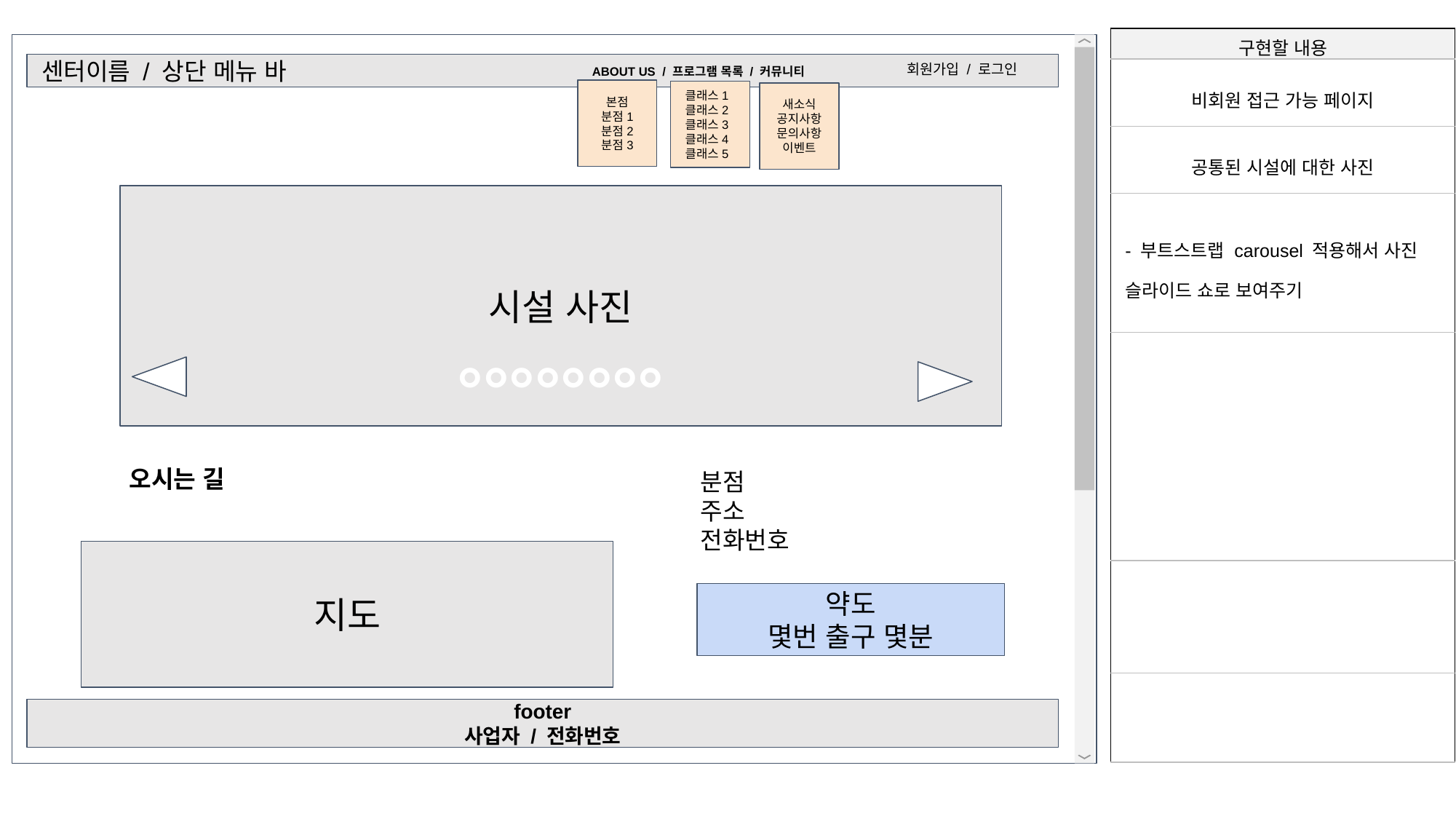

| 구현할 내용 |  |
| --- | --- |
| 비회원 접근 가능 페이지 |  |
| 공통된 시설에 대한 사진 |  |
| - 부트스트랩 carousel 적용해서 사진 슬라이드 쇼로 보여주기 |  |
|  |  |
|  |  |
|  |  |

ABOUT US  / 프로그램 목록 / 커뮤니티
회원가입 / 로그인
센터이름 / 상단 메뉴 바
본점
분점1
분점2
분점3
클래스1
클래스2
클래스3
클래스4
클래스5
새소식
공지사항
문의사항
이벤트
시설 사진
°°°°°°°°

오시는 길
분점
주소
전화번호
지도
약도
몇번 출구 몇분
footer
사업자 / 전화번호